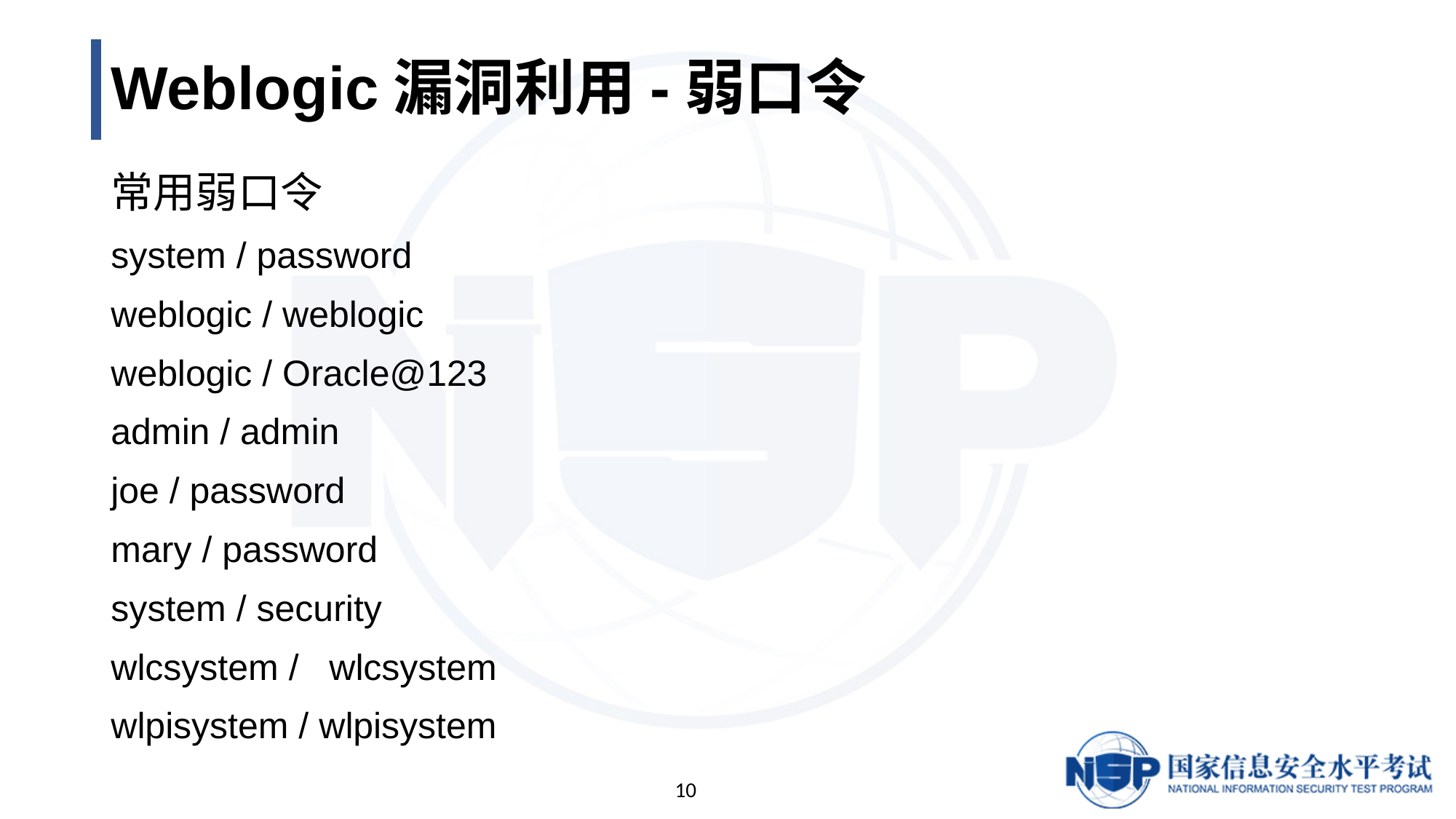

# Weblogic漏洞利用-弱口令
常用弱口令
system / password
weblogic / weblogic
weblogic / Oracle@123
admin / admin
joe / password
mary / password
system / security
wlcsystem / 	wlcsystem
wlpisystem / wlpisystem